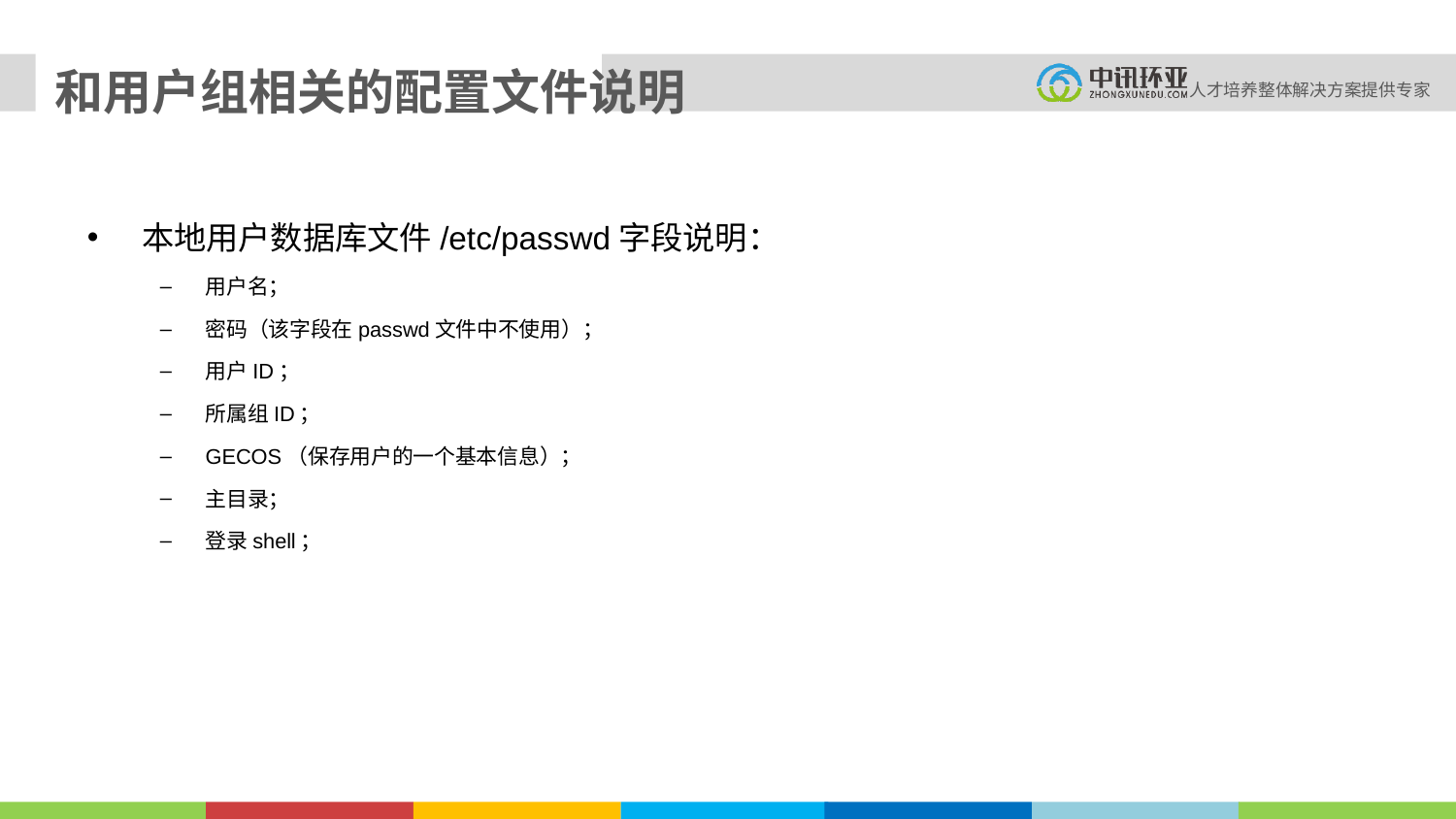

# 和用户组相关的配置文件说明
本地用户数据库文件/etc/passwd字段说明：
用户名；
密码（该字段在passwd文件中不使用）；
用户ID；
所属组ID；
GECOS（保存用户的一个基本信息）；
主目录；
登录shell；